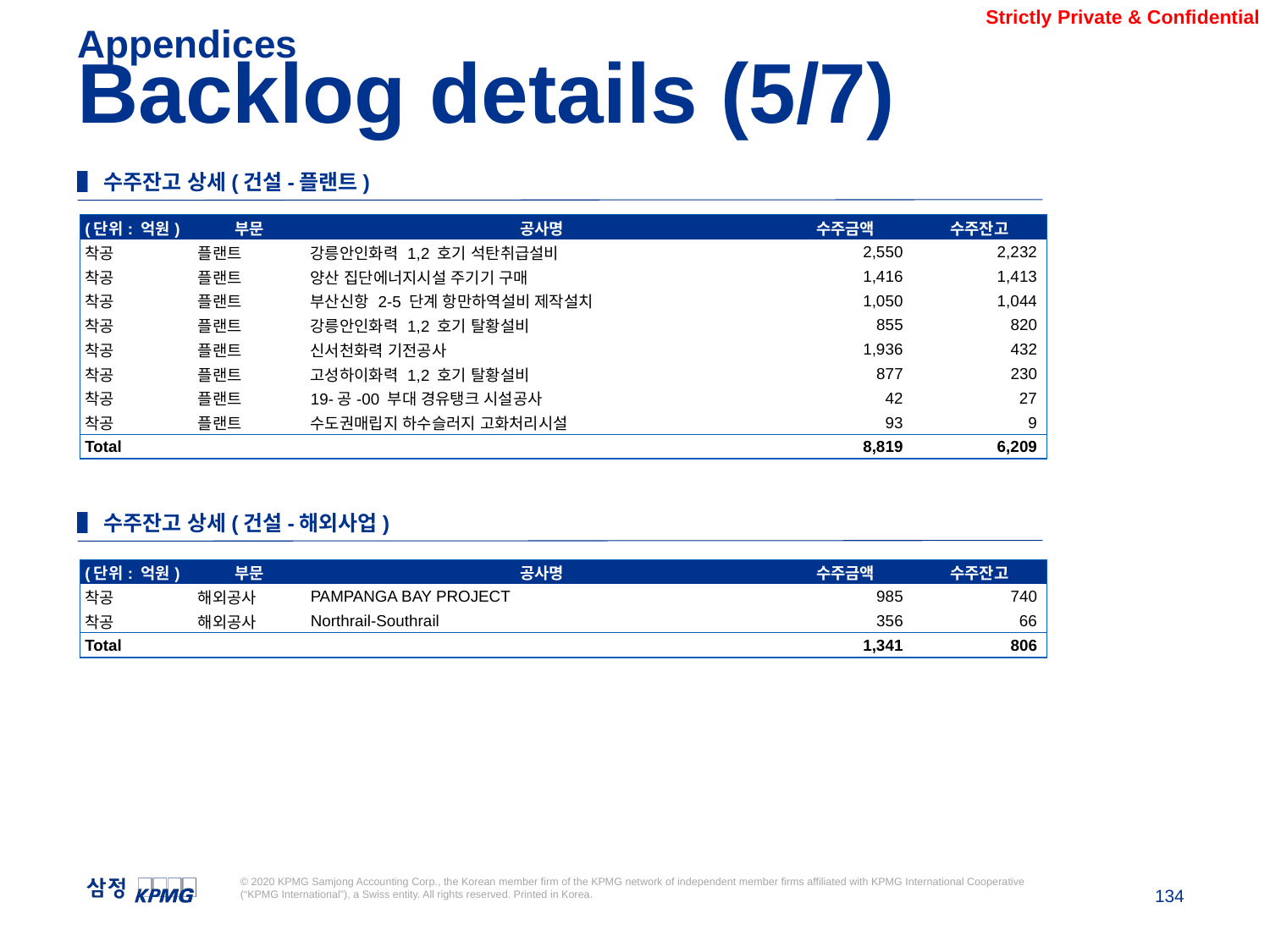

Appendices
Backlog details (5/7)
▌수주잔고 상세(건설-플랜트)

| (단위: 억원) | 부문 | 공사명 | 수주금액 | 수주잔고 |
| --- | --- | --- | --- | --- |
| 착공 | 플랜트 | 강릉안인화력 1,2 호기 석탄취급설비 | 2,550 | 2,232 |
| 착공 | 플랜트 | 양산 집단에너지시설 주기기 구매 | 1,416 | 1,413 |
| 착공 | 플랜트 | 부산신항 2-5 단계 항만하역설비 제작설치 | 1,050 | 1,044 |
| 착공 | 플랜트 | 강릉안인화력 1,2 호기 탈황설비 | 855 | 820 |
| 착공 | 플랜트 | 신서천화력 기전공사 | 1,936 | 432 |
| 착공 | 플랜트 | 고성하이화력 1,2 호기 탈황설비 | 877 | 230 |
| 착공 | 플랜트 | 19-공-00 부대 경유탱크 시설공사 | 42 | 27 |
| 착공 | 플랜트 | 수도권매립지 하수슬러지 고화처리시설 | 93 | 9 |
| Total |  |  | 8,819 | 6,209 |
▌수주잔고 상세(건설-해외사업)

| (단위: 억원) | 부문 | 공사명 | 수주금액 | 수주잔고 |
| --- | --- | --- | --- | --- |
| 착공 | 해외공사 | PAMPANGA BAY PROJECT | 985 | 740 |
| 착공 | 해외공사 | Northrail-Southrail | 356 | 66 |
| Total |  |  | 1,341 | 806 |